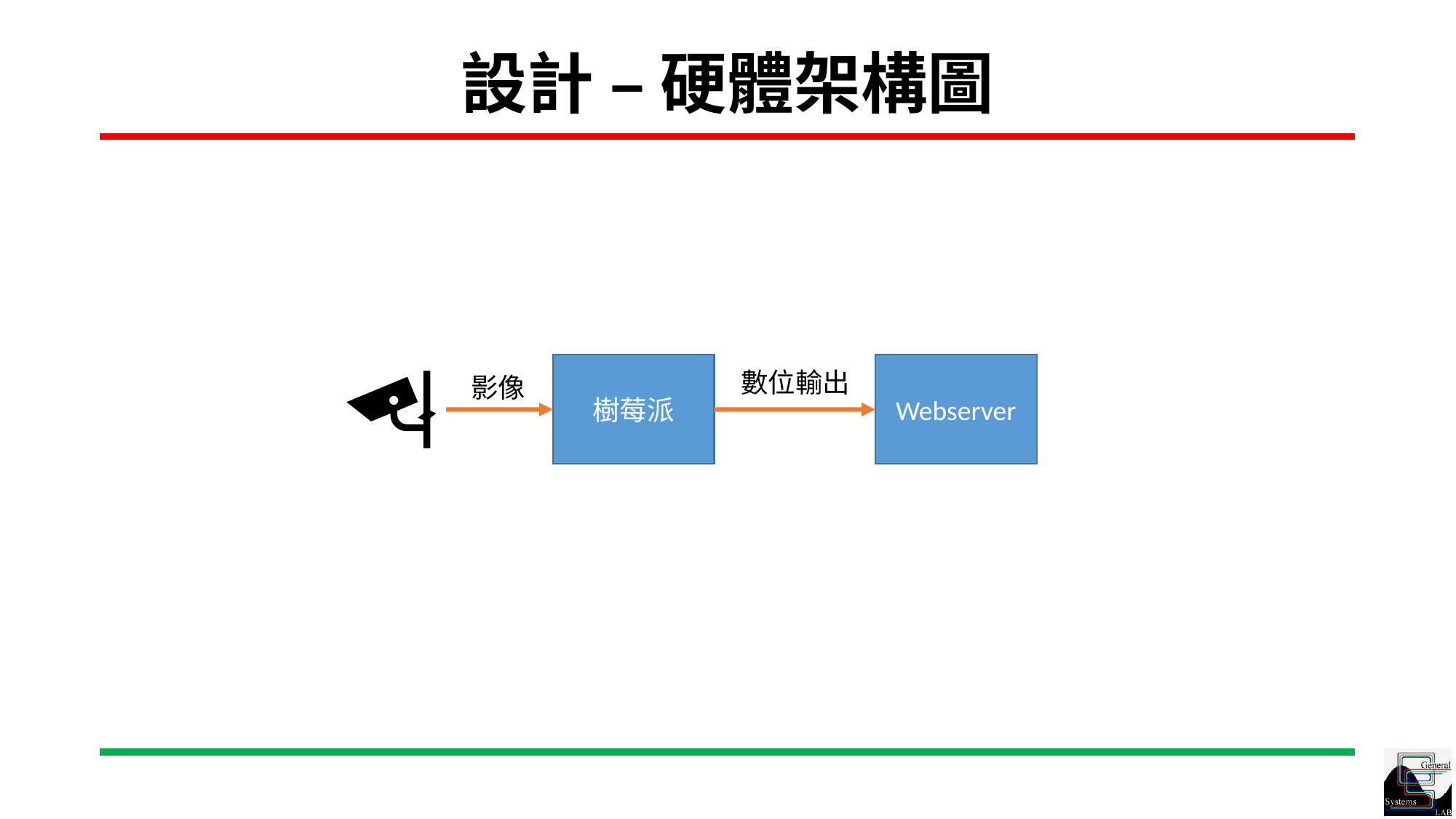

# 設計 – 硬體架構圖
樹莓派
Webserver
數位輸出
影像